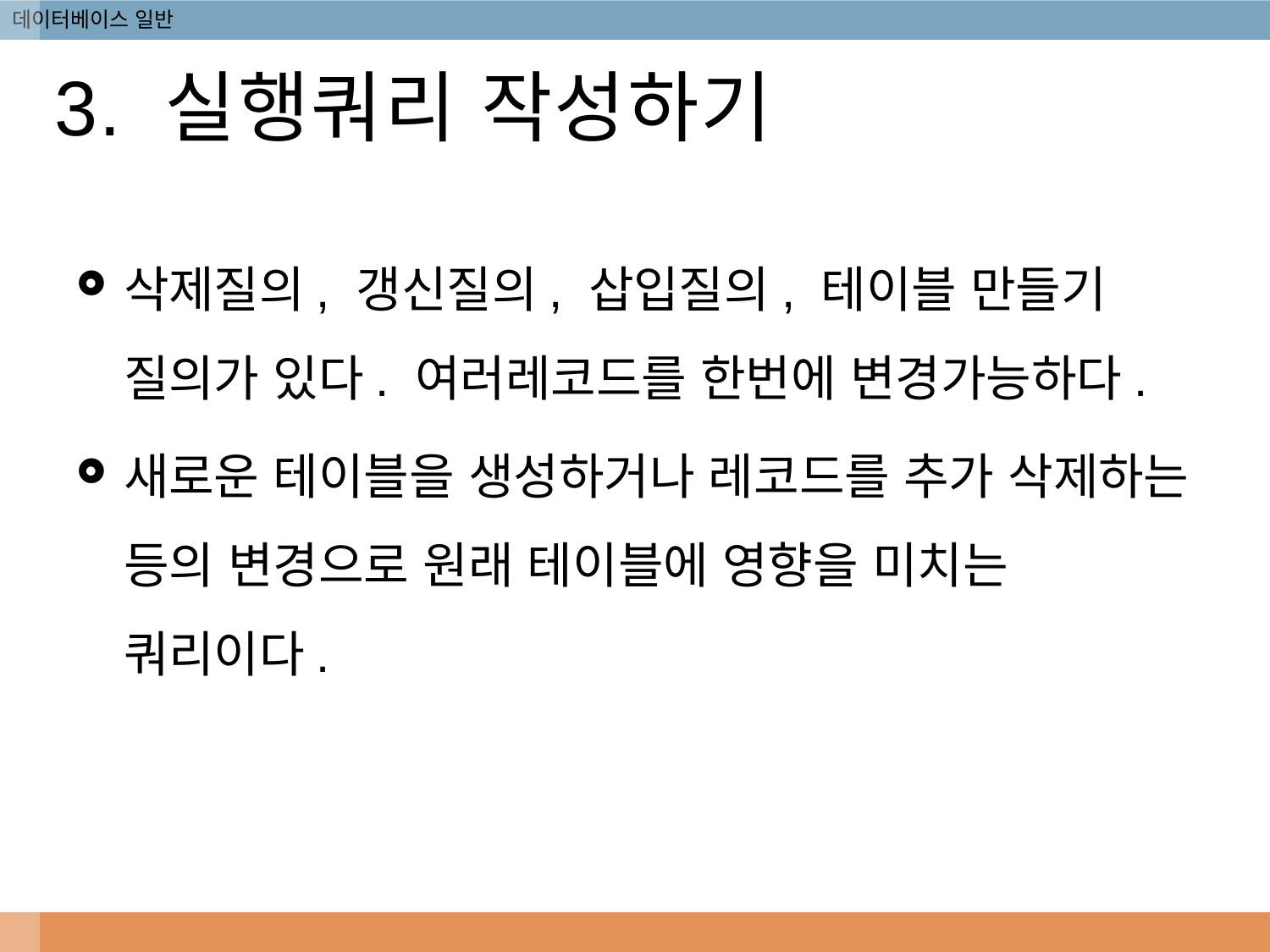

# 3. 실행쿼리 작성하기
삭제질의, 갱신질의, 삽입질의, 테이블 만들기 질의가 있다. 여러레코드를 한번에 변경가능하다.
새로운 테이블을 생성하거나 레코드를 추가 삭제하는 등의 변경으로 원래 테이블에 영향을 미치는 쿼리이다.